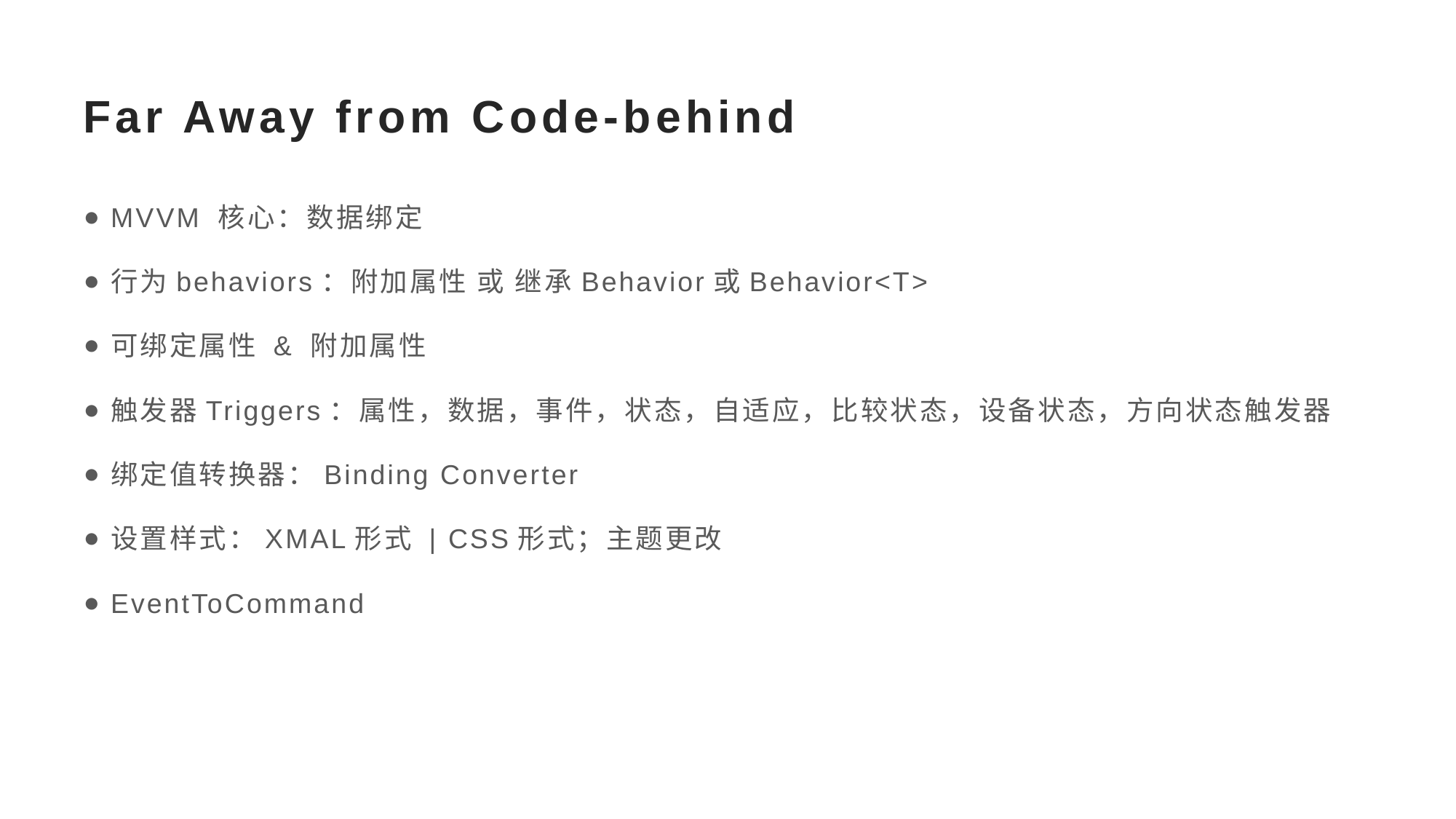

# Far Away from Code-behind
MVVM 核心：数据绑定
行为behaviors：附加属性 或 继承Behavior或Behavior<T>
可绑定属性 & 附加属性
触发器Triggers：属性，数据，事件，状态，自适应，比较状态，设备状态，方向状态触发器
绑定值转换器：Binding Converter
设置样式：XMAL形式 | CSS形式；主题更改
EventToCommand